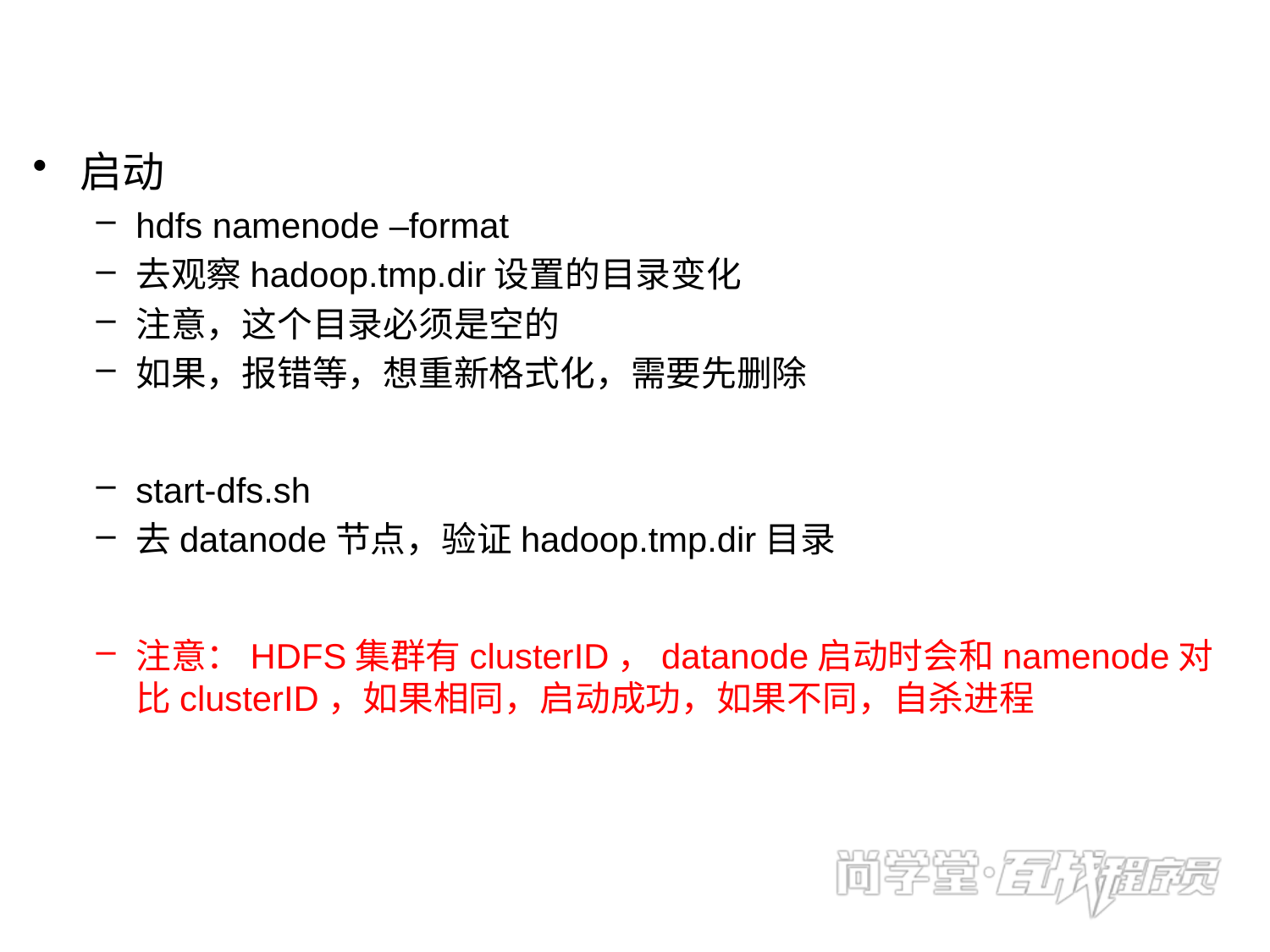

启动
hdfs namenode –format
去观察hadoop.tmp.dir设置的目录变化
注意，这个目录必须是空的
如果，报错等，想重新格式化，需要先删除

start-dfs.sh
去datanode节点，验证hadoop.tmp.dir目录

注意：HDFS集群有clusterID，datanode启动时会和namenode对比clusterID，如果相同，启动成功，如果不同，自杀进程